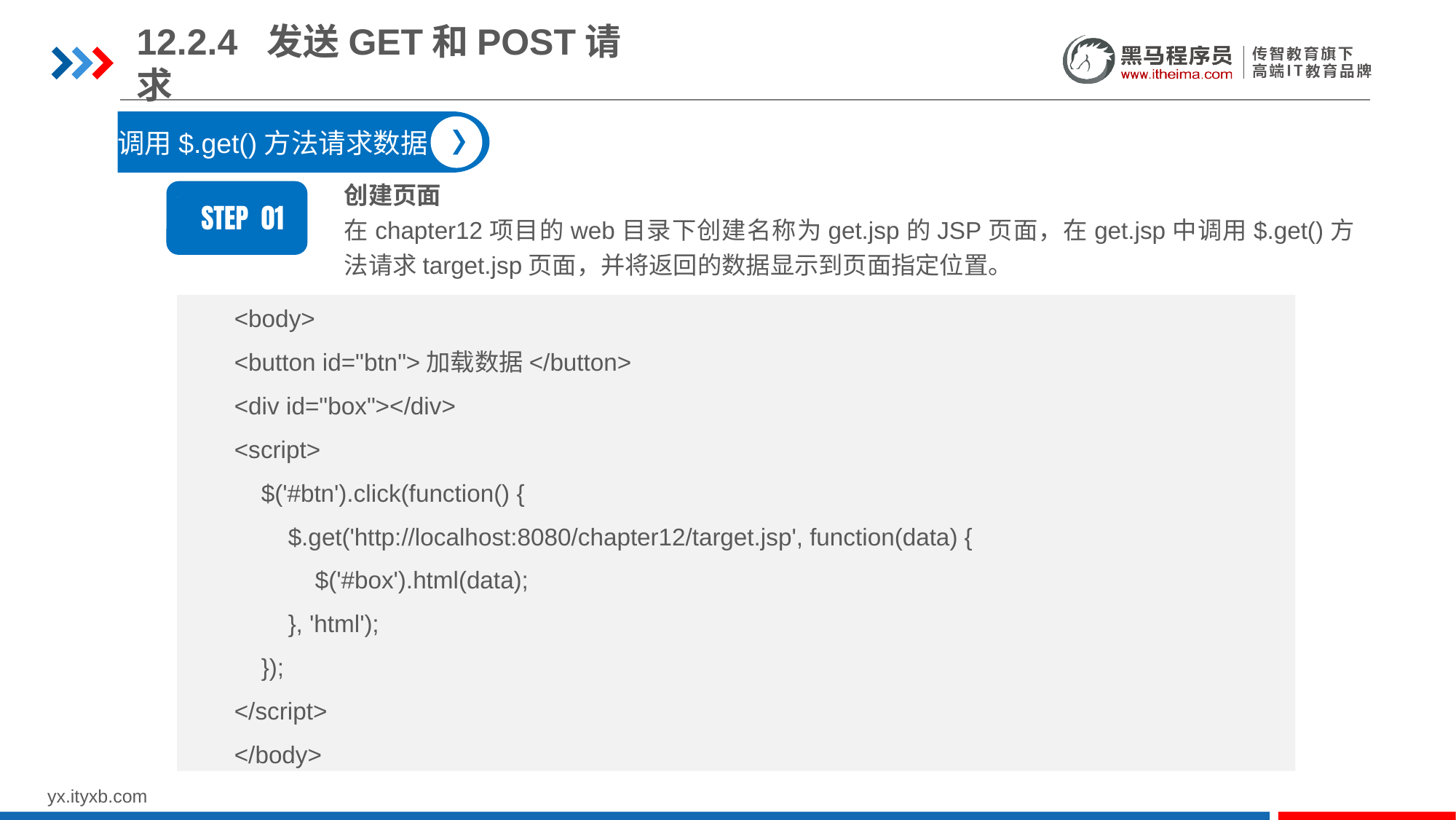

12.2.4  发送GET和POST请求
调用$.get()方法请求数据

创建页面
在chapter12项目的web目录下创建名称为get.jsp的JSP页面，在get.jsp中调用$.get()方法请求target.jsp页面，并将返回的数据显示到页面指定位置。

STEP  01
<body>
<button id="btn">加载数据</button>
<div id="box"></div>
<script>
    $('#btn').click(function() {
        $.get('http://localhost:8080/chapter12/target.jsp', function(data) {
            $('#box').html(data);
        }, 'html');
    });
</script>
</body>